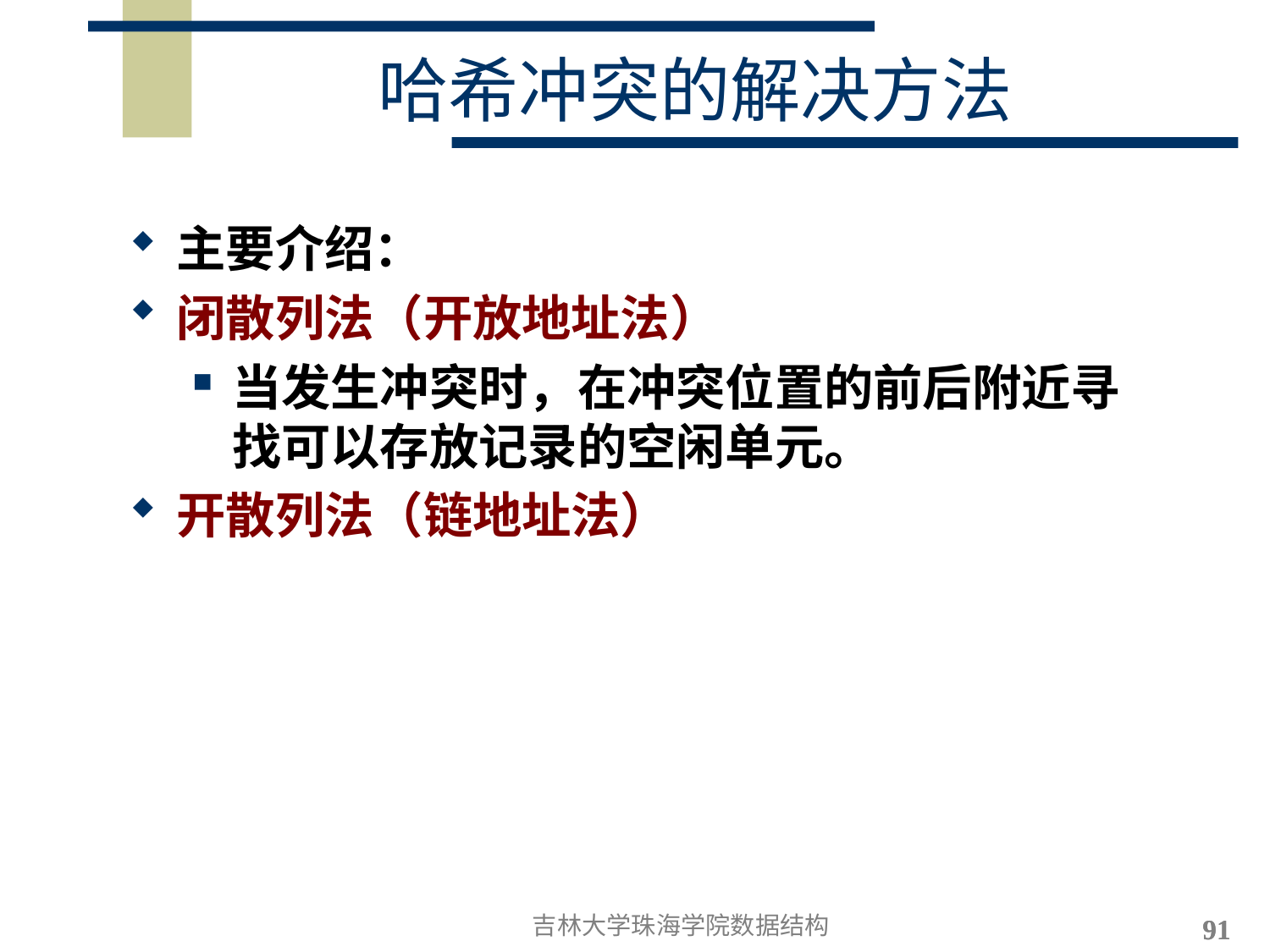

# 哈希冲突的解决方法
主要介绍：
闭散列法（开放地址法）
当发生冲突时，在冲突位置的前后附近寻找可以存放记录的空闲单元。
开散列法（链地址法）
吉林大学珠海学院数据结构